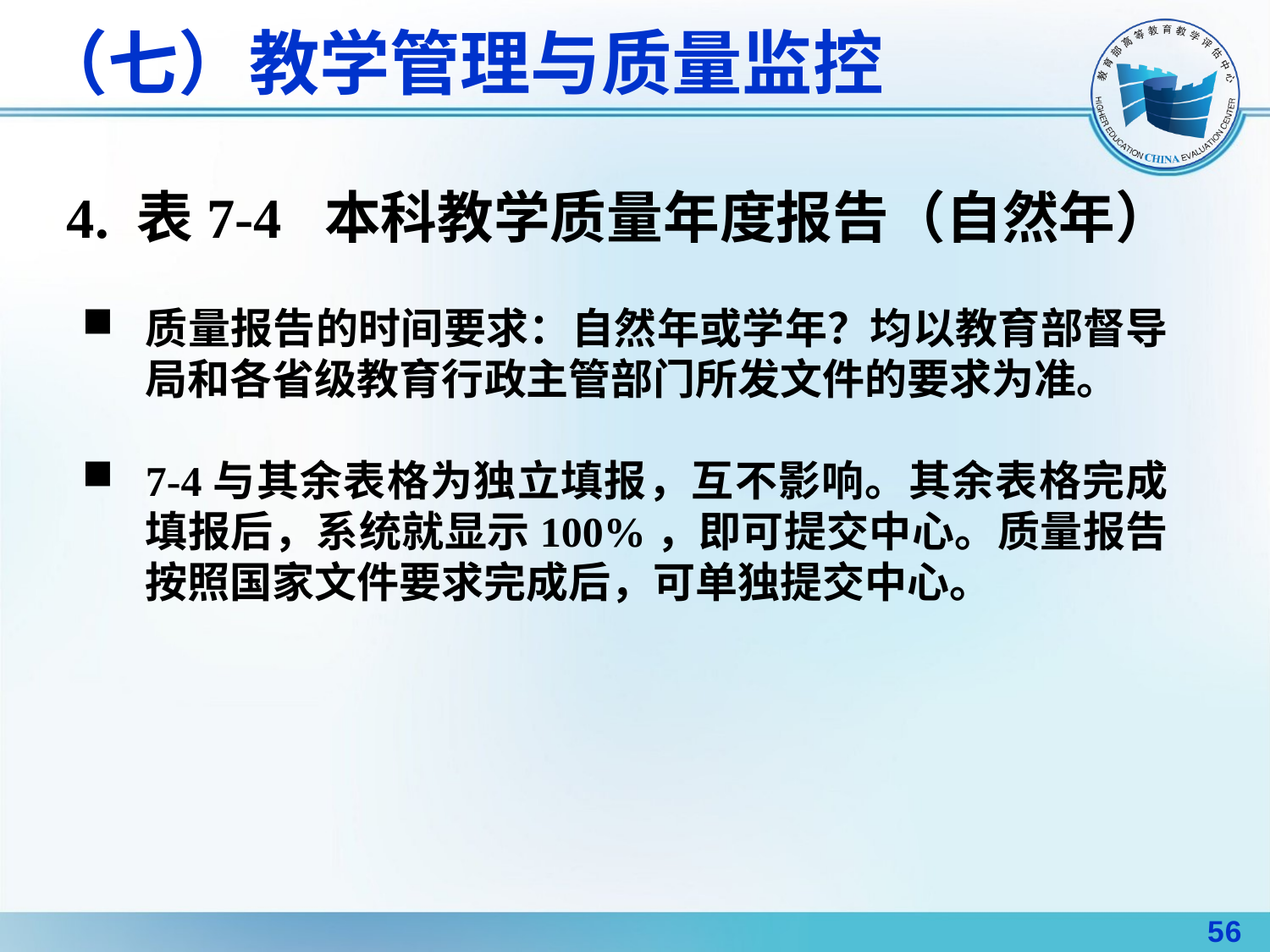

# （七）教学管理与质量监控
4. 表7-4  本科教学质量年度报告（自然年）
质量报告的时间要求：自然年或学年？均以教育部督导局和各省级教育行政主管部门所发文件的要求为准。

7-4与其余表格为独立填报，互不影响。其余表格完成填报后，系统就显示100%，即可提交中心。质量报告按照国家文件要求完成后，可单独提交中心。